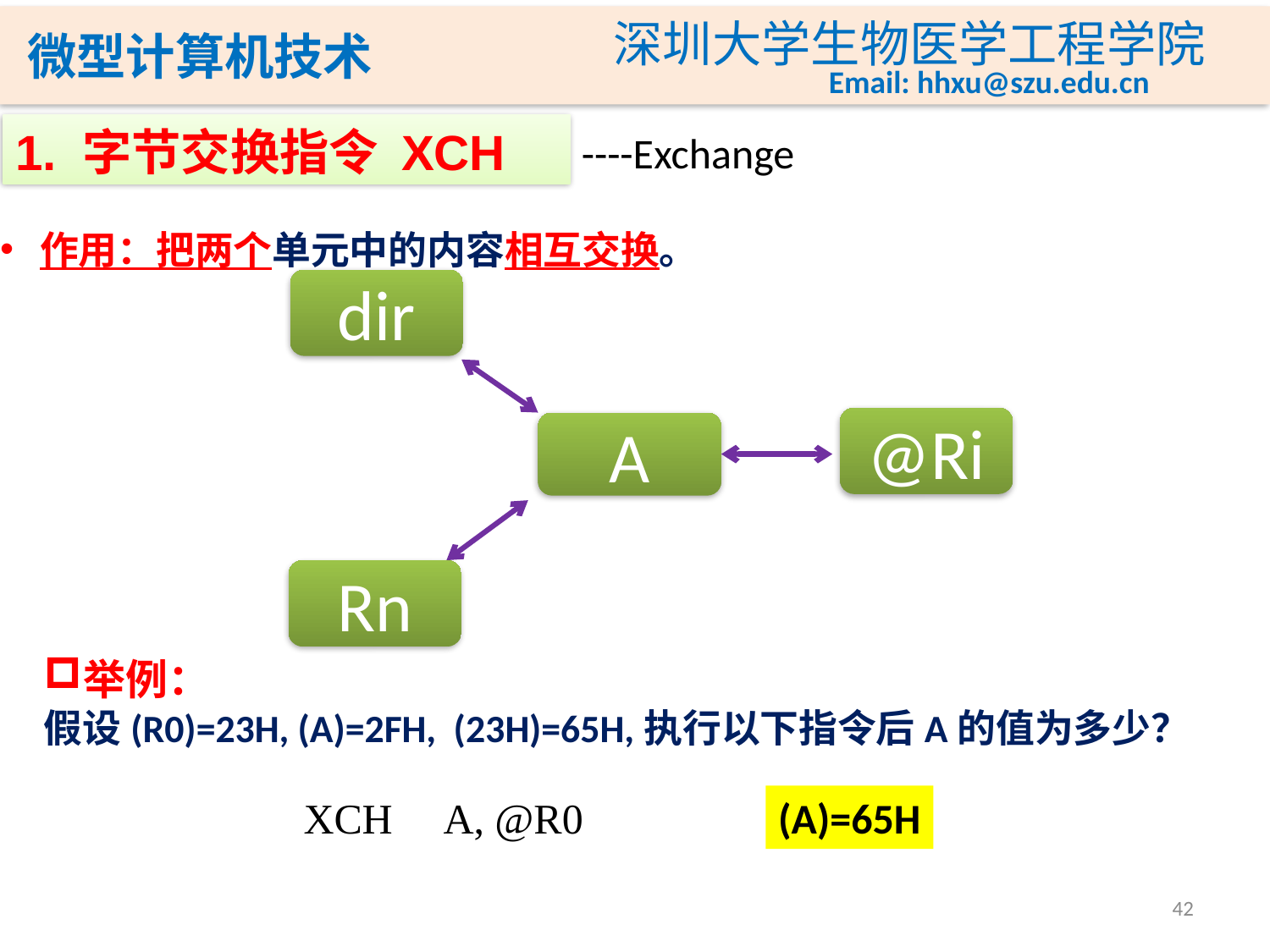

1. 字节交换指令 XCH
----Exchange
作用：把两个单元中的内容相互交换。
dir
@Ri
A
Rn
举例：
假设(R0)=23H, (A)=2FH,  (23H)=65H,执行以下指令后A的值为多少？
(A)=65H
XCH     A, @R0
42